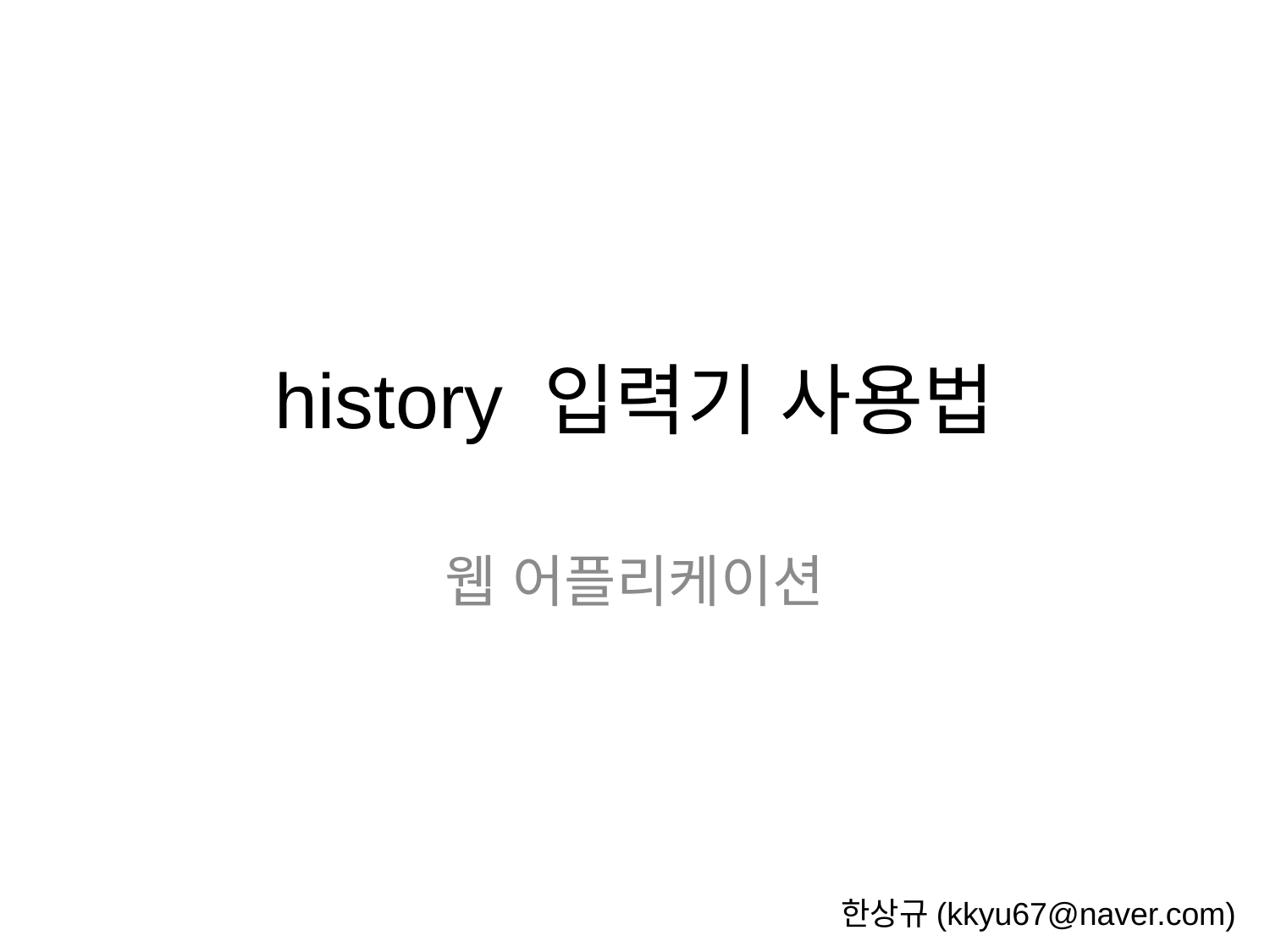

# history 입력기 사용법
웹 어플리케이션
한상규(kkyu67@naver.com)